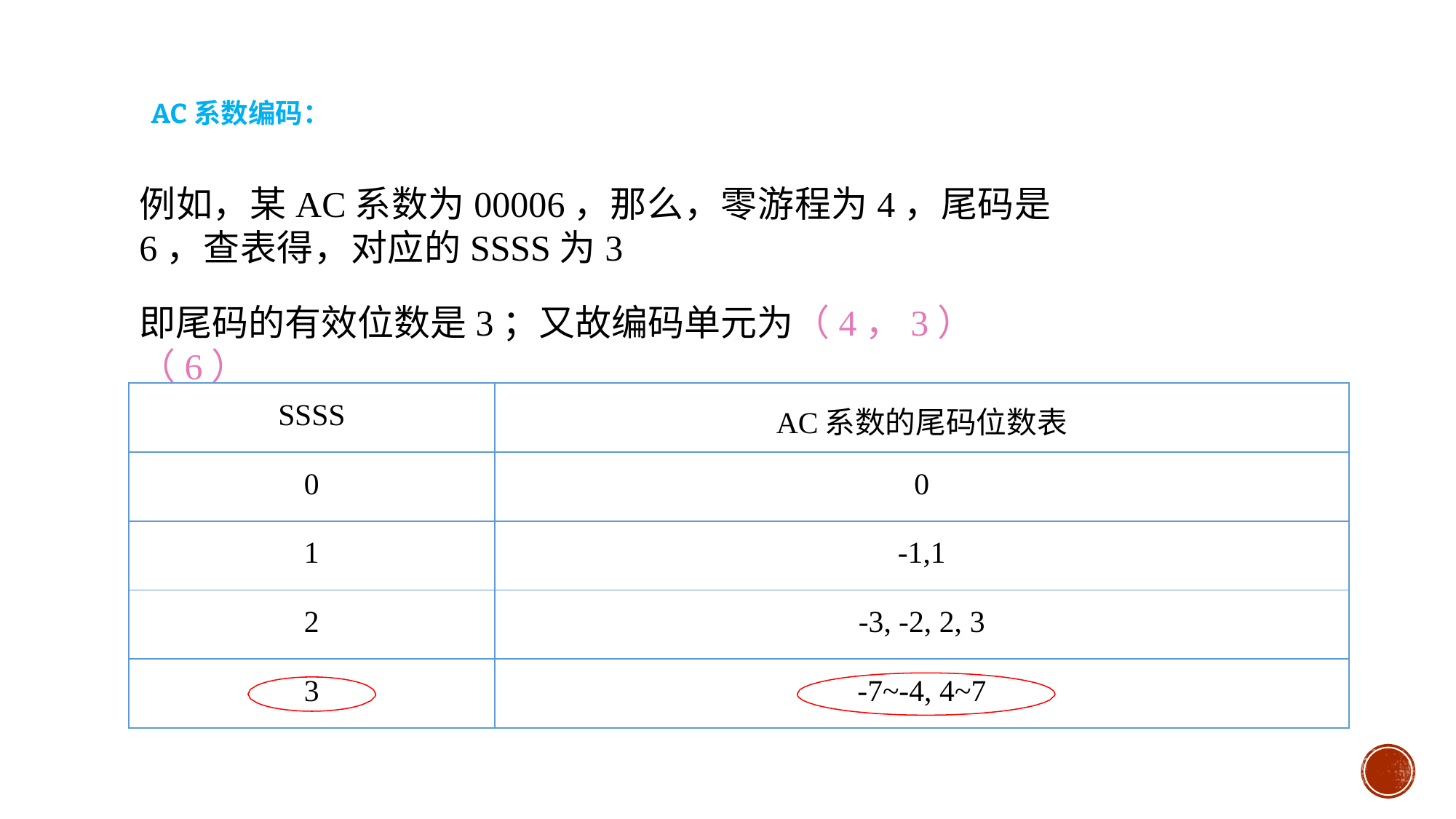

AC系数编码：
例如，某AC系数为00006，那么，零游程为4，尾码是6，查表得，对应的SSSS为3
即尾码的有效位数是3；又故编码单元为（4，3）（6）
| SSSS | AC系数的尾码位数表 |
| --- | --- |
| 0 | 0 |
| 1 | -1,1 |
| 2 | -3, -2, 2, 3 |
| 3 | -7~-4, 4~7 |